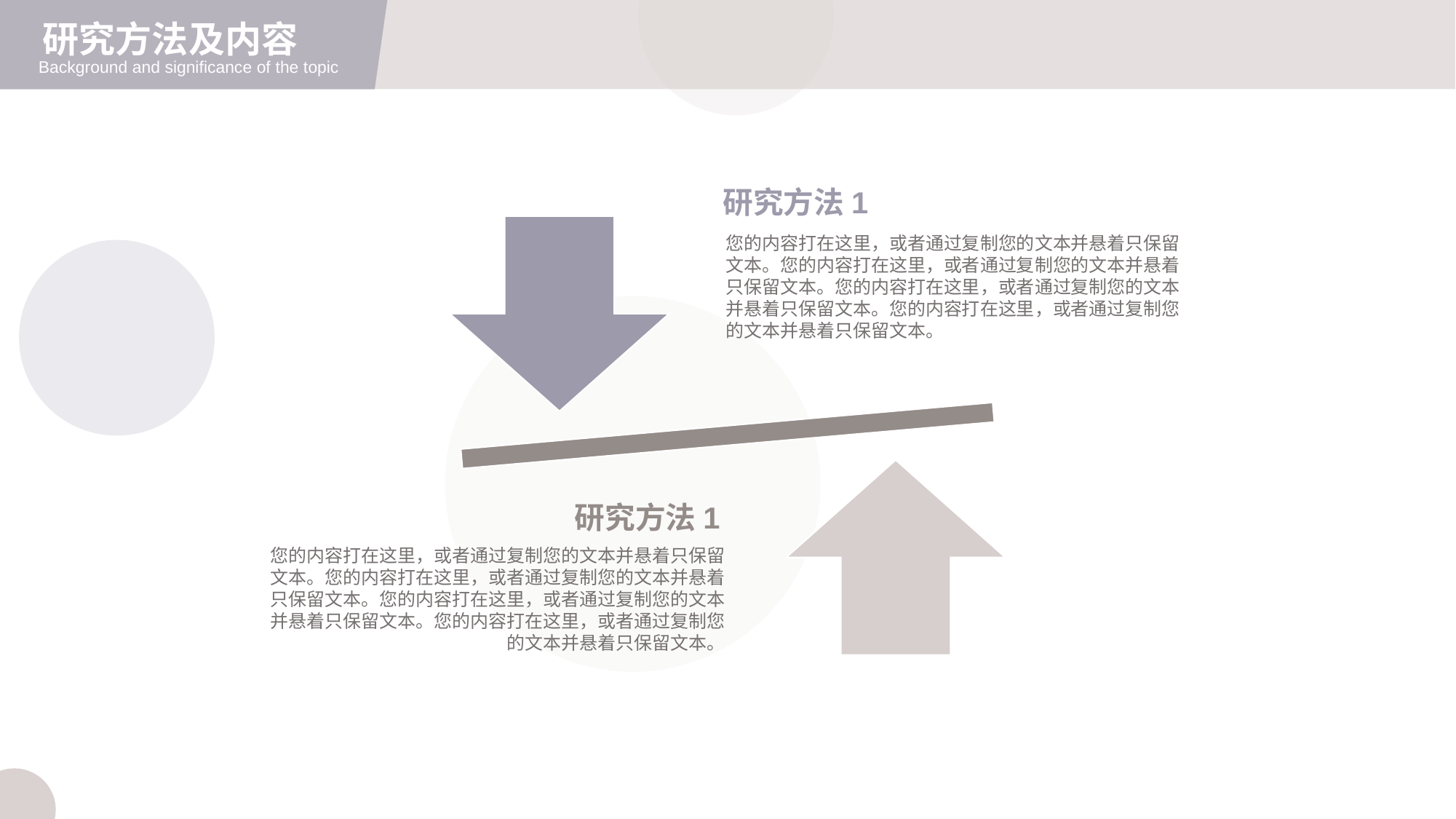

研究方法及内容
Background and significance of the topic

研究方法1
您的内容打在这里，或者通过复制您的文本并悬着只保留文本。您的内容打在这里，或者通过复制您的文本并悬着只保留文本。您的内容打在这里，或者通过复制您的文本并悬着只保留文本。您的内容打在这里，或者通过复制您的文本并悬着只保留文本。

研究方法1
您的内容打在这里，或者通过复制您的文本并悬着只保留文本。您的内容打在这里，或者通过复制您的文本并悬着只保留文本。您的内容打在这里，或者通过复制您的文本并悬着只保留文本。您的内容打在这里，或者通过复制您的文本并悬着只保留文本。